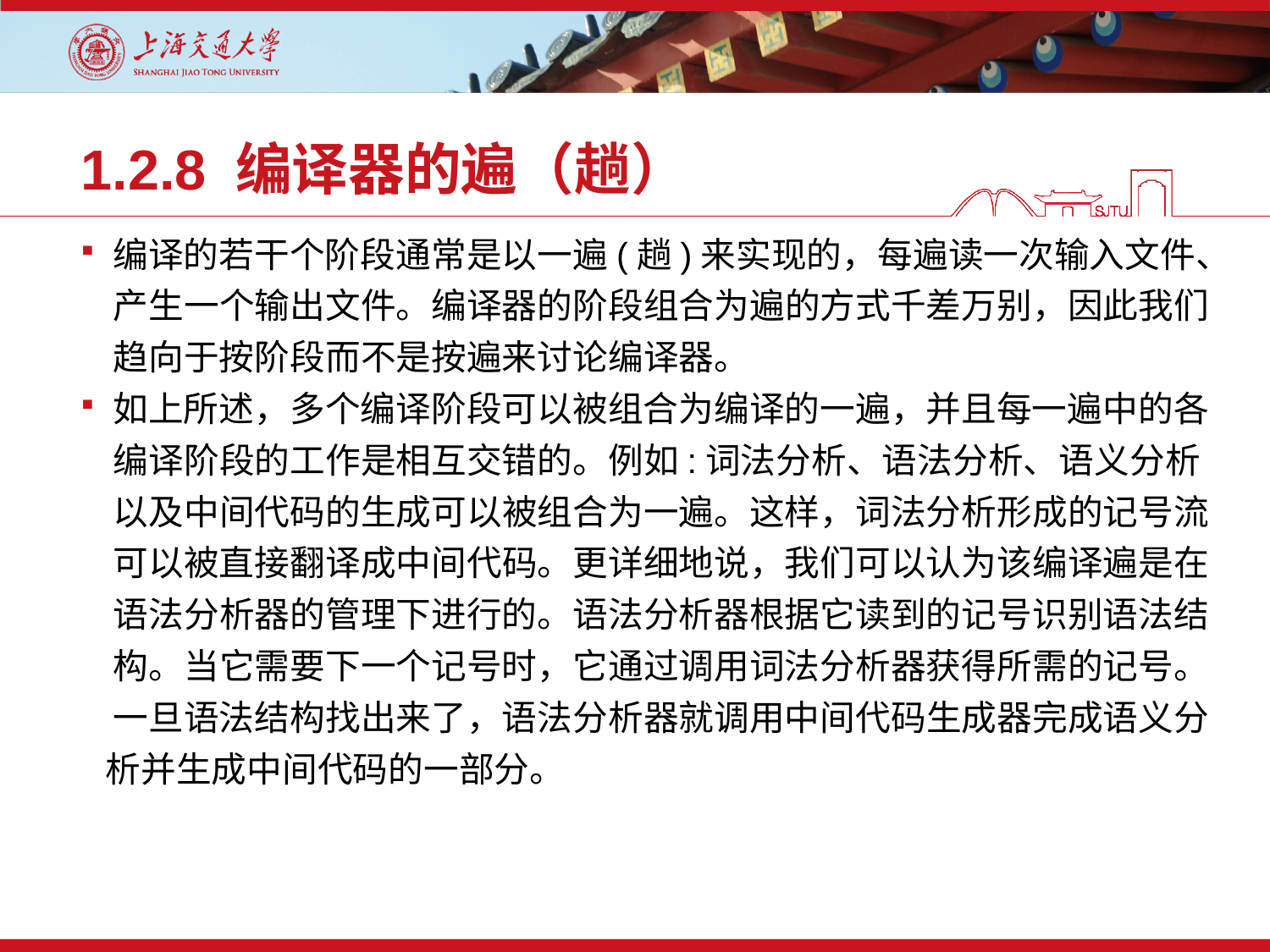

# 1.2.8 编译器的遍（趟）
编译的若干个阶段通常是以一遍(趟)来实现的，每遍读一次输入文件、
   产生一个输出文件。编译器的阶段组合为遍的方式千差万别，因此我们
   趋向于按阶段而不是按遍来讨论编译器。
如上所述，多个编译阶段可以被组合为编译的一遍，并且每一遍中的各
   编译阶段的工作是相互交错的。例如:词法分析、语法分析、语义分析
   以及中间代码的生成可以被组合为一遍。这样，词法分析形成的记号流
   可以被直接翻译成中间代码。更详细地说，我们可以认为该编译遍是在
   语法分析器的管理下进行的。语法分析器根据它读到的记号识别语法结
   构。当它需要下一个记号时，它通过调用词法分析器获得所需的记号。
   一旦语法结构找出来了，语法分析器就调用中间代码生成器完成语义分
  析并生成中间代码的一部分。